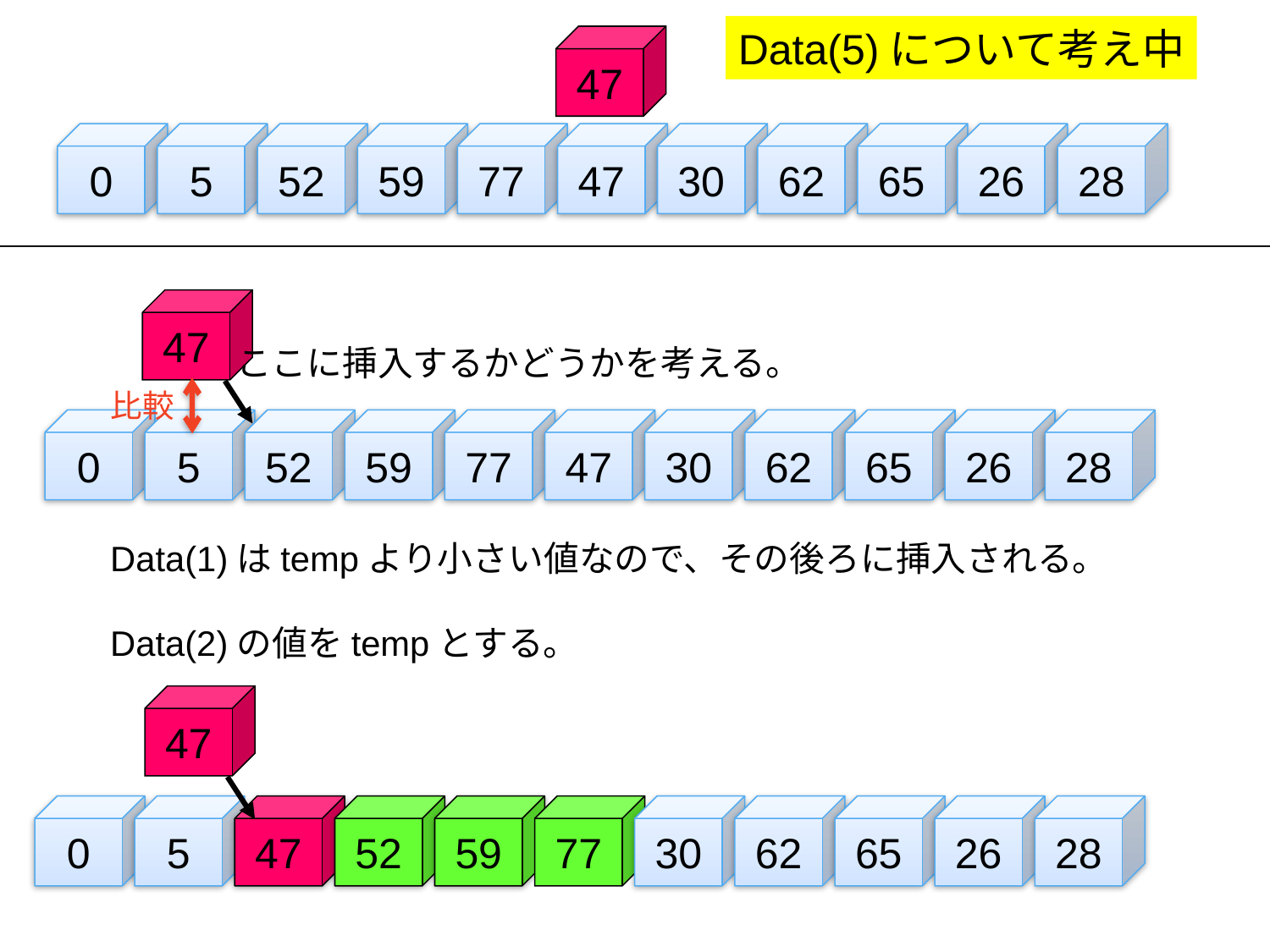

Data(5)について考え中
47
0
5
52
59
77
47
30
62
65
26
28

47
ここに挿入するかどうかを考える。
比較

0
5
52
59
77
47
30
62
65
26
28
Data(1)はtempより小さい値なので、その後ろに挿入される。

Data(2)の値をtempとする。
47

0
5
47
52
59
77
30
62
65
26
28